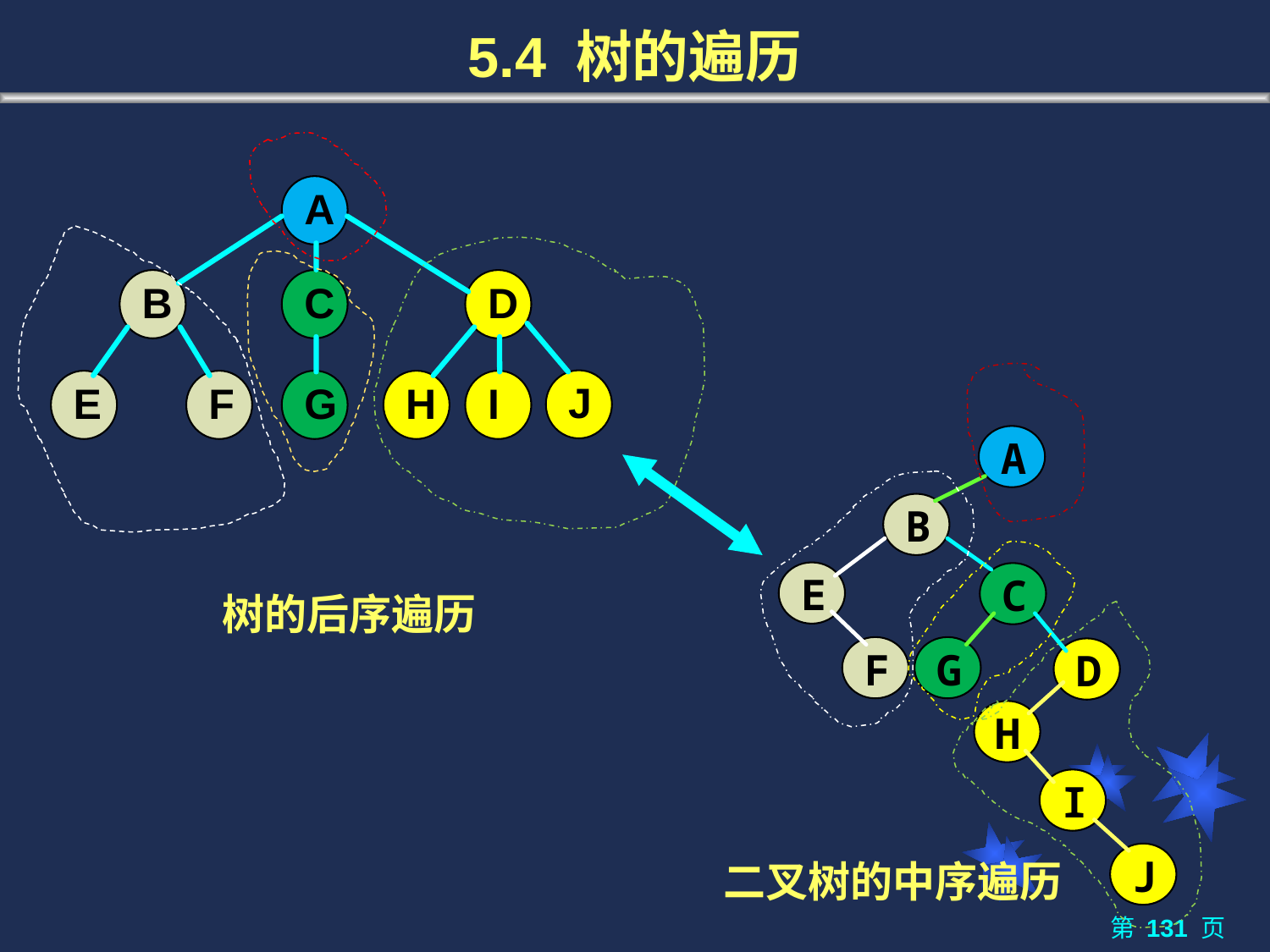

# 5.4 树的遍历

A

B

C

D

J

E

F

G

H

I

A

B

E

C
树的后序遍历

F

G

D

H

I

J
二叉树的中序遍历
第 131 页